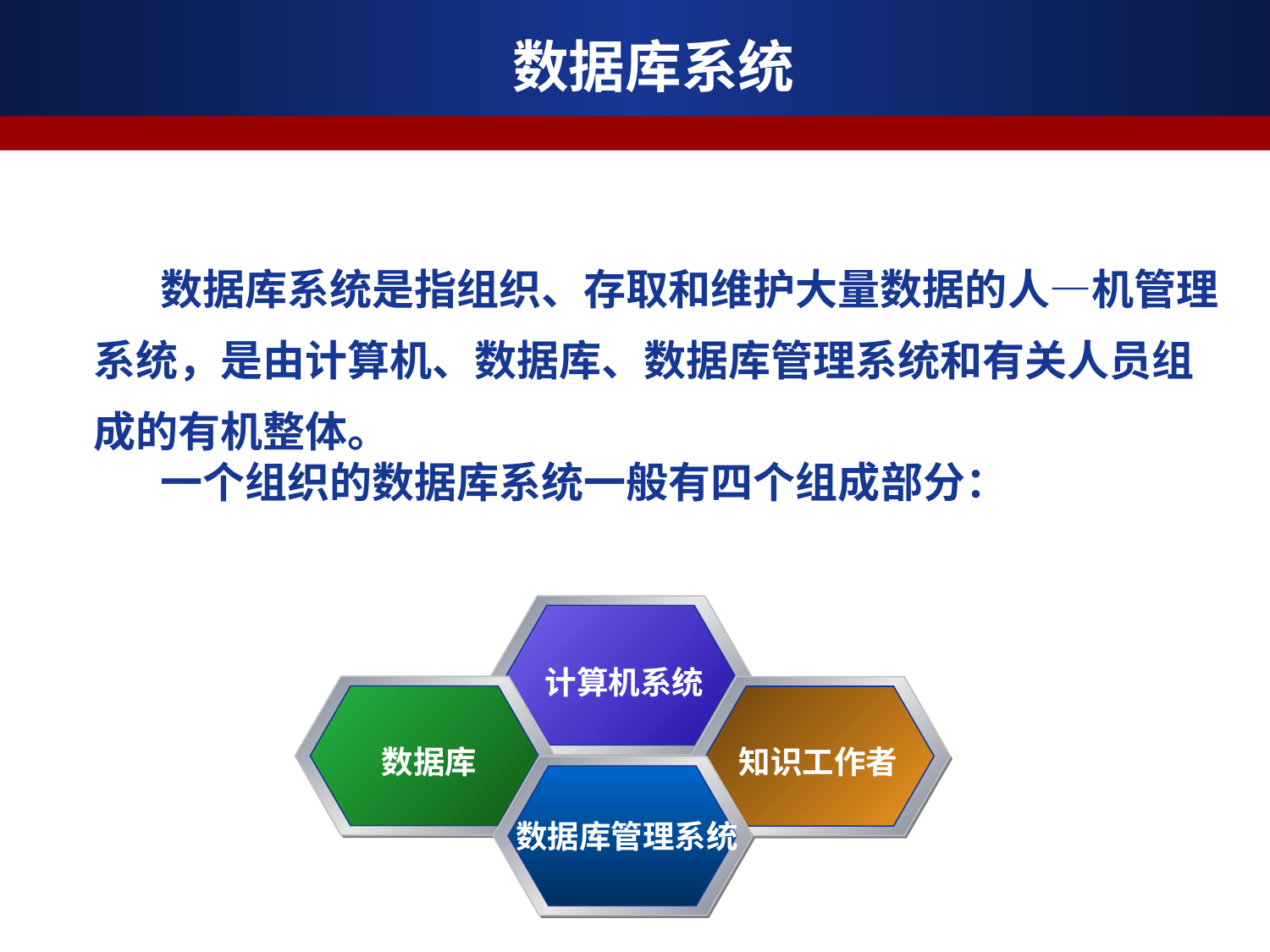

数据库系统
      数据库系统是指组织、存取和维护大量数据的人—机管理系统，是由计算机、数据库、数据库管理系统和有关人员组成的有机整体。
      一个组织的数据库系统一般有四个组成部分：

计算机系统

数据库
知识工作者

数据库管理系统